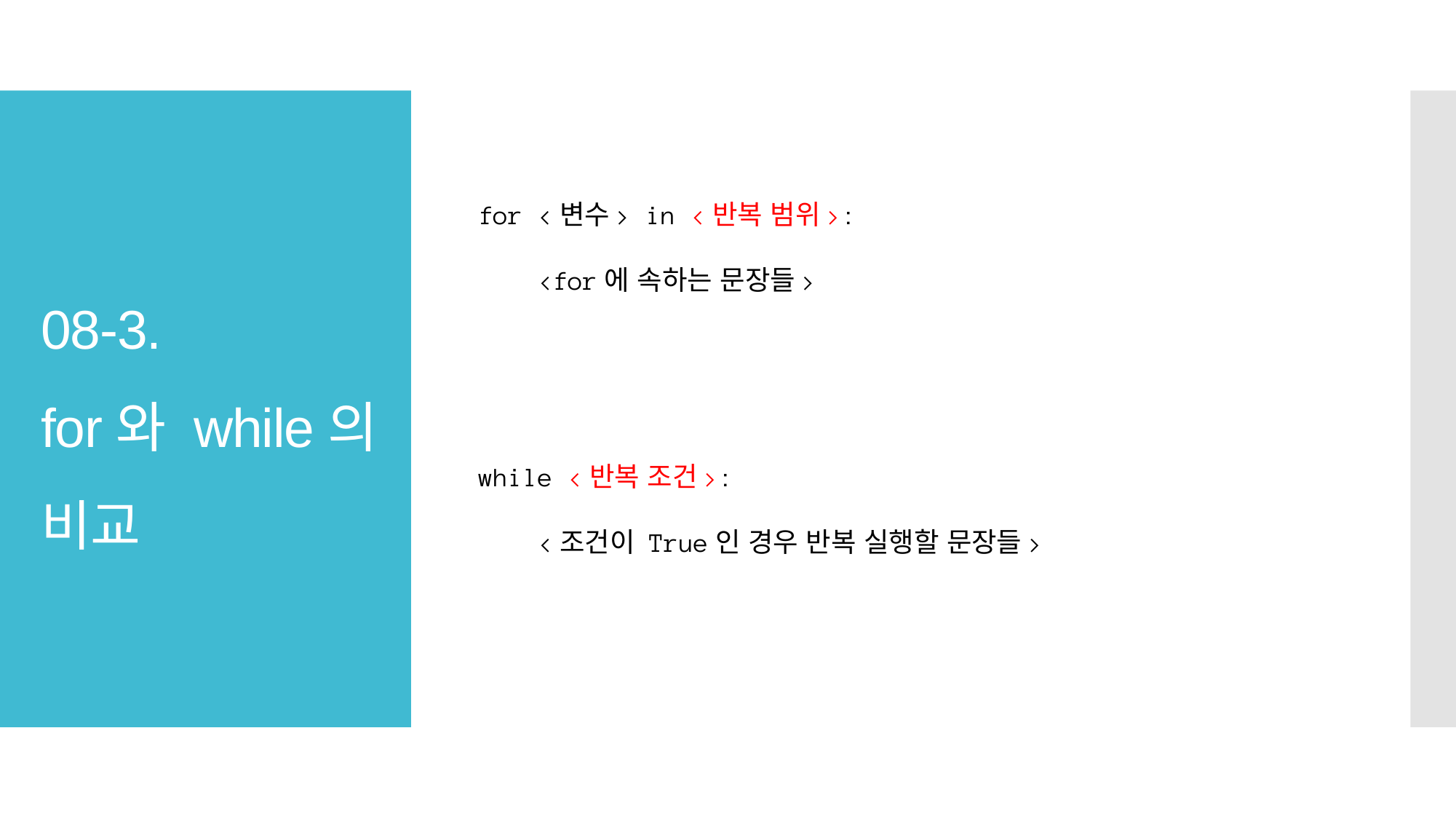

# 08-3. for와 while의 비교
for <변수> in <반복 범위>:
    <for에 속하는 문장들>

while <반복 조건>:
    <조건이 True인 경우 반복 실행할 문장들>